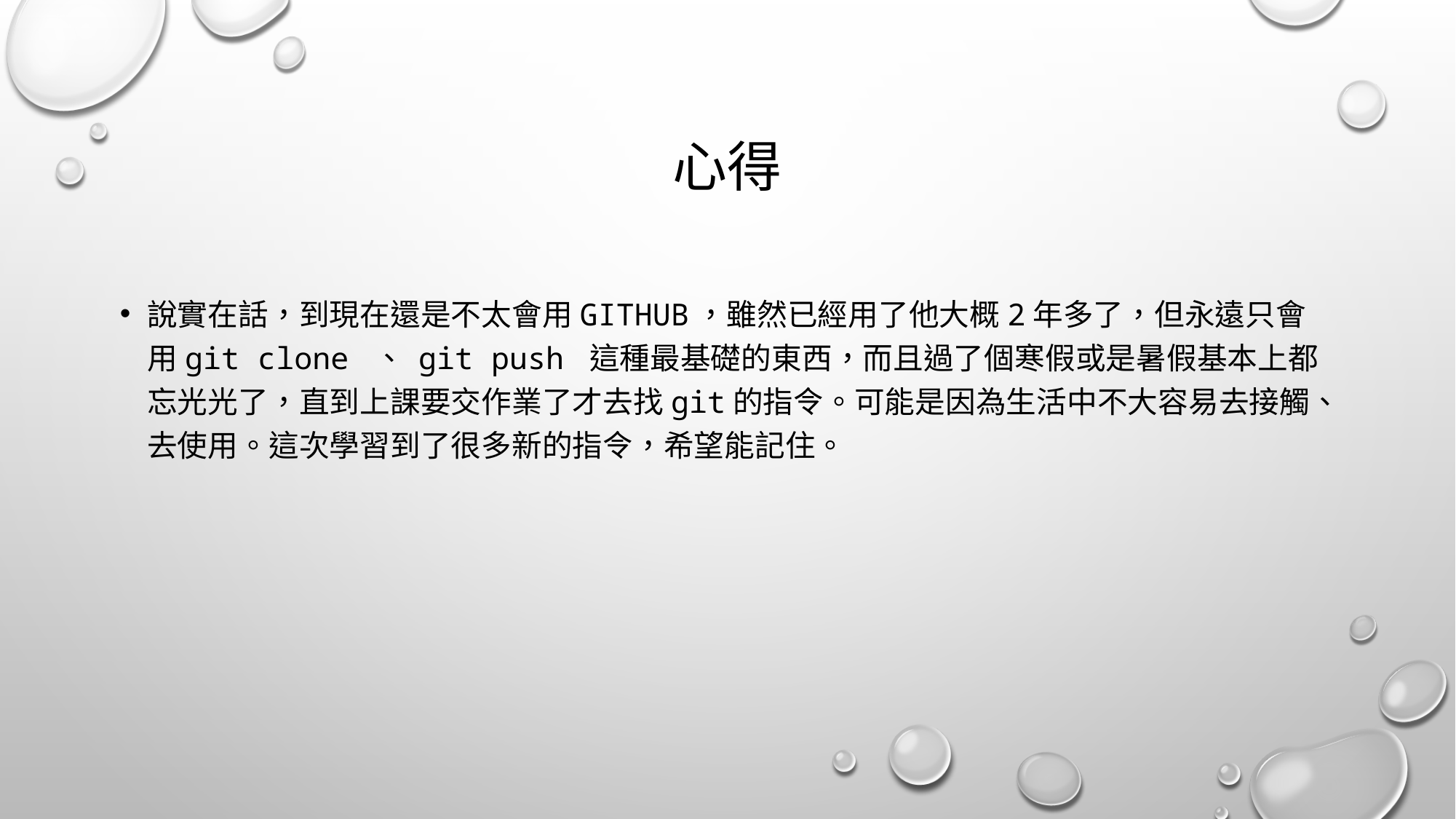

# 心得
說實在話，到現在還是不太會用github，雖然已經用了他大概2年多了，但永遠只會用git clone 、 git push 這種最基礎的東西，而且過了個寒假或是暑假基本上都忘光光了，直到上課要交作業了才去找git的指令。可能是因為生活中不大容易去接觸、去使用。這次學習到了很多新的指令，希望能記住。